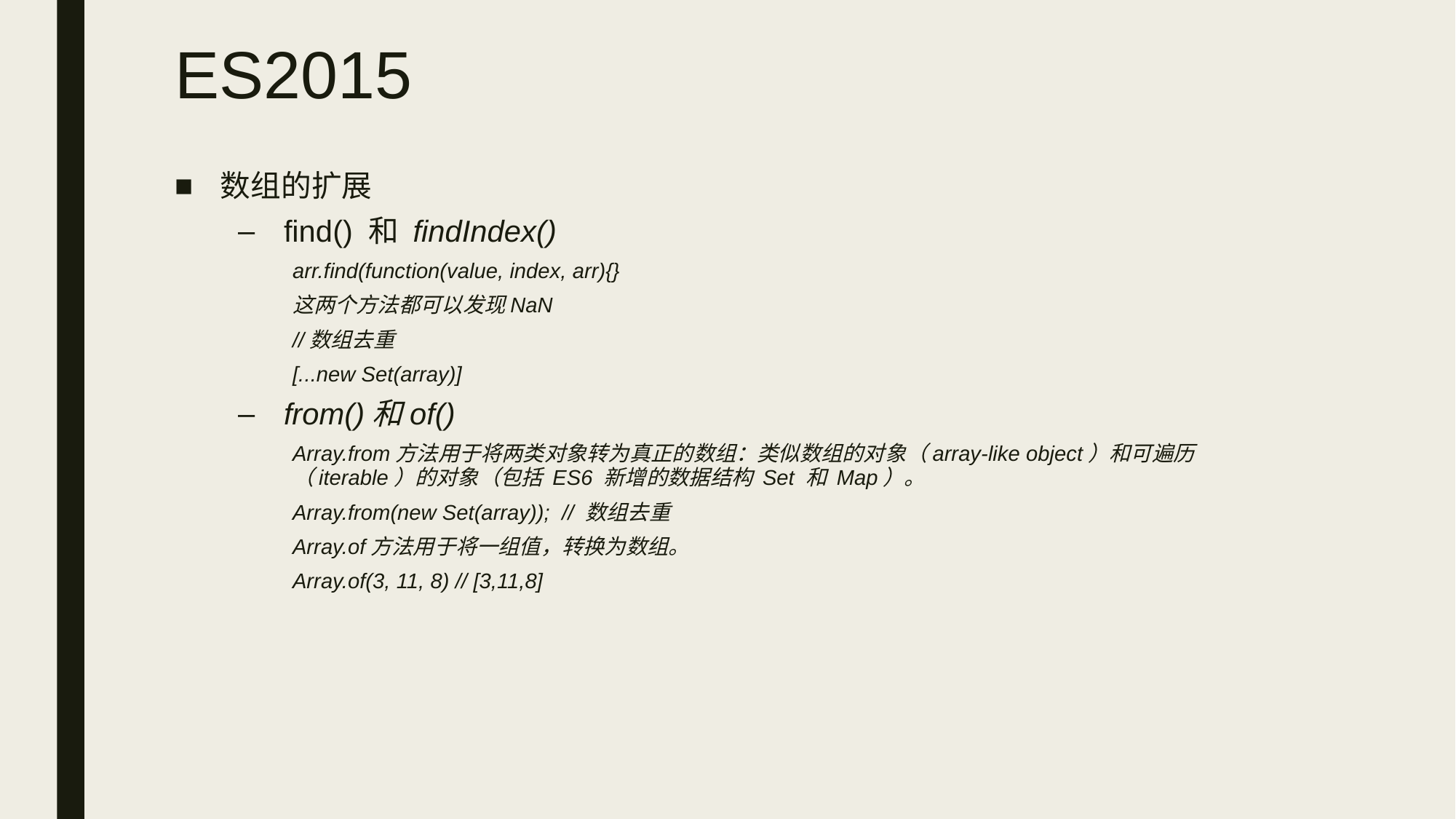

# ES2015
数组的扩展
find() 和 findIndex()
arr.find(function(value, index, arr){}
这两个方法都可以发现NaN
//数组去重
[...new Set(array)]
from()和of()
Array.from方法用于将两类对象转为真正的数组：类似数组的对象（array-like object）和可遍历（iterable）的对象（包括 ES6 新增的数据结构 Set 和 Map）。
Array.from(new Set(array));  // 数组去重
Array.of方法用于将一组值，转换为数组。
Array.of(3, 11, 8) // [3,11,8]